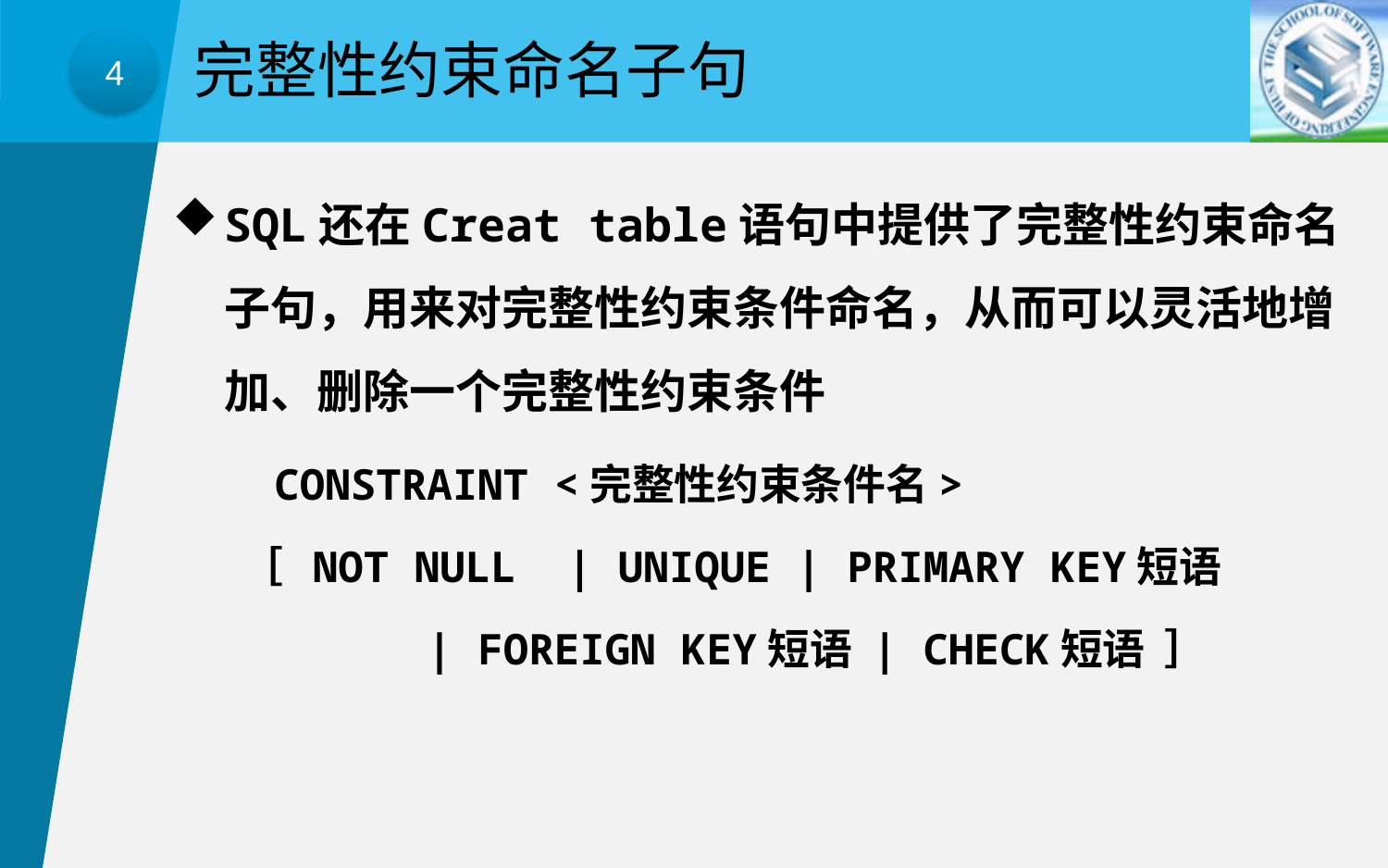

完整性约束命名子句
4
SQL还在Creat table语句中提供了完整性约束命名子句，用来对完整性约束条件命名，从而可以灵活地增加、删除一个完整性约束条件
    CONSTRAINT <完整性约束条件名>
      ［  NOT NULL  | UNIQUE | PRIMARY KEY短语
          | FOREIGN KEY短语 | CHECK短语  ］